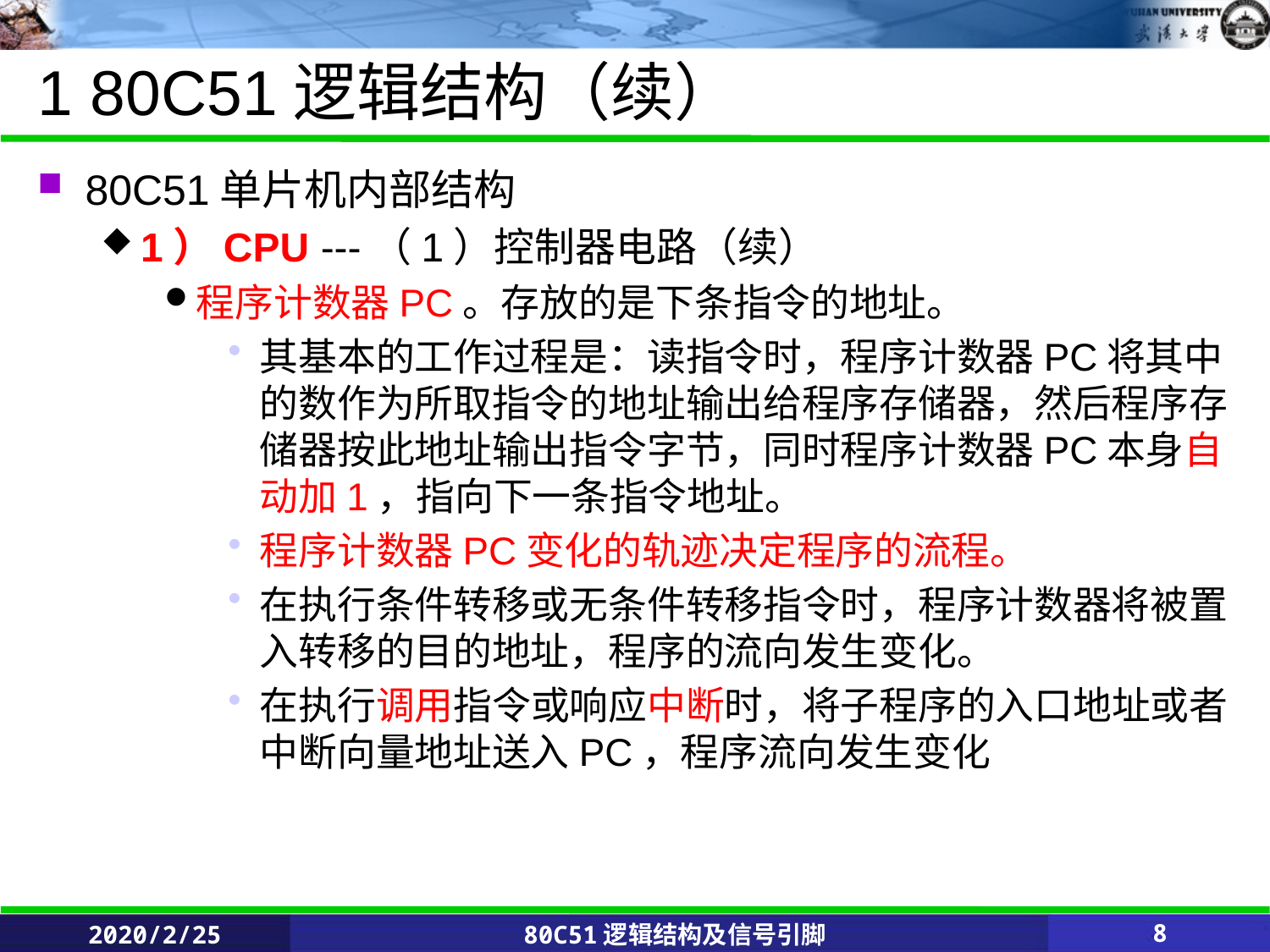

# 1 80C51逻辑结构（续）
80C51单片机内部结构
1）CPU ---（1）控制器电路（续）
程序计数器PC。存放的是下条指令的地址。
其基本的工作过程是：读指令时，程序计数器PC将其中的数作为所取指令的地址输出给程序存储器，然后程序存储器按此地址输出指令字节，同时程序计数器PC本身自动加1，指向下一条指令地址。
程序计数器PC变化的轨迹决定程序的流程。
在执行条件转移或无条件转移指令时，程序计数器将被置入转移的目的地址，程序的流向发生变化。
在执行调用指令或响应中断时，将子程序的入口地址或者中断向量地址送入PC，程序流向发生变化
2020/2/25
80C51逻辑结构及信号引脚
8